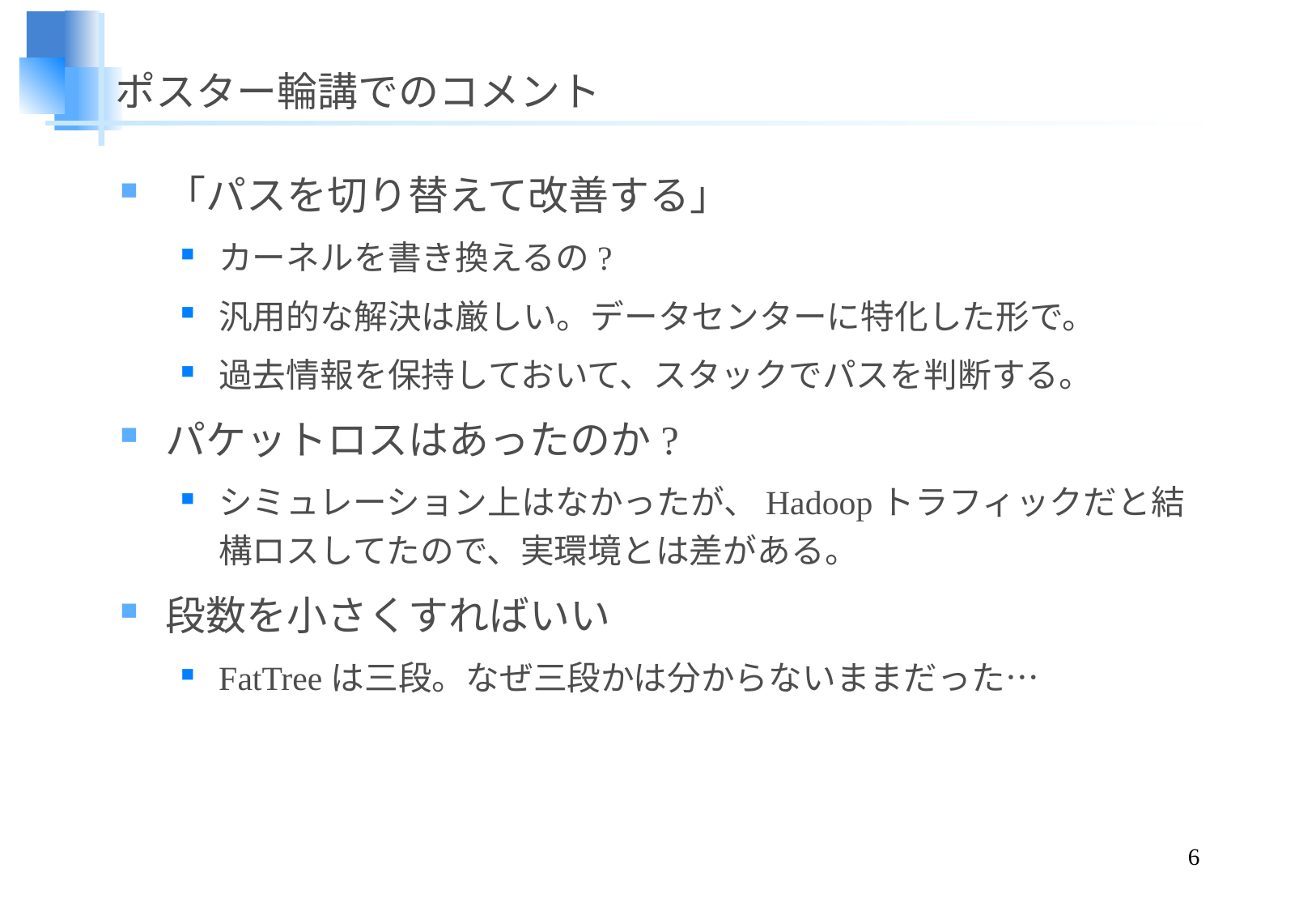

# ポスター輪講でのコメント
「パスを切り替えて改善する」
カーネルを書き換えるの?
汎用的な解決は厳しい。データセンターに特化した形で。
過去情報を保持しておいて、スタックでパスを判断する。
パケットロスはあったのか?
シミュレーション上はなかったが、Hadoopトラフィックだと結構ロスしてたので、実環境とは差がある。
段数を小さくすればいい
FatTreeは三段。なぜ三段かは分からないままだった…

6